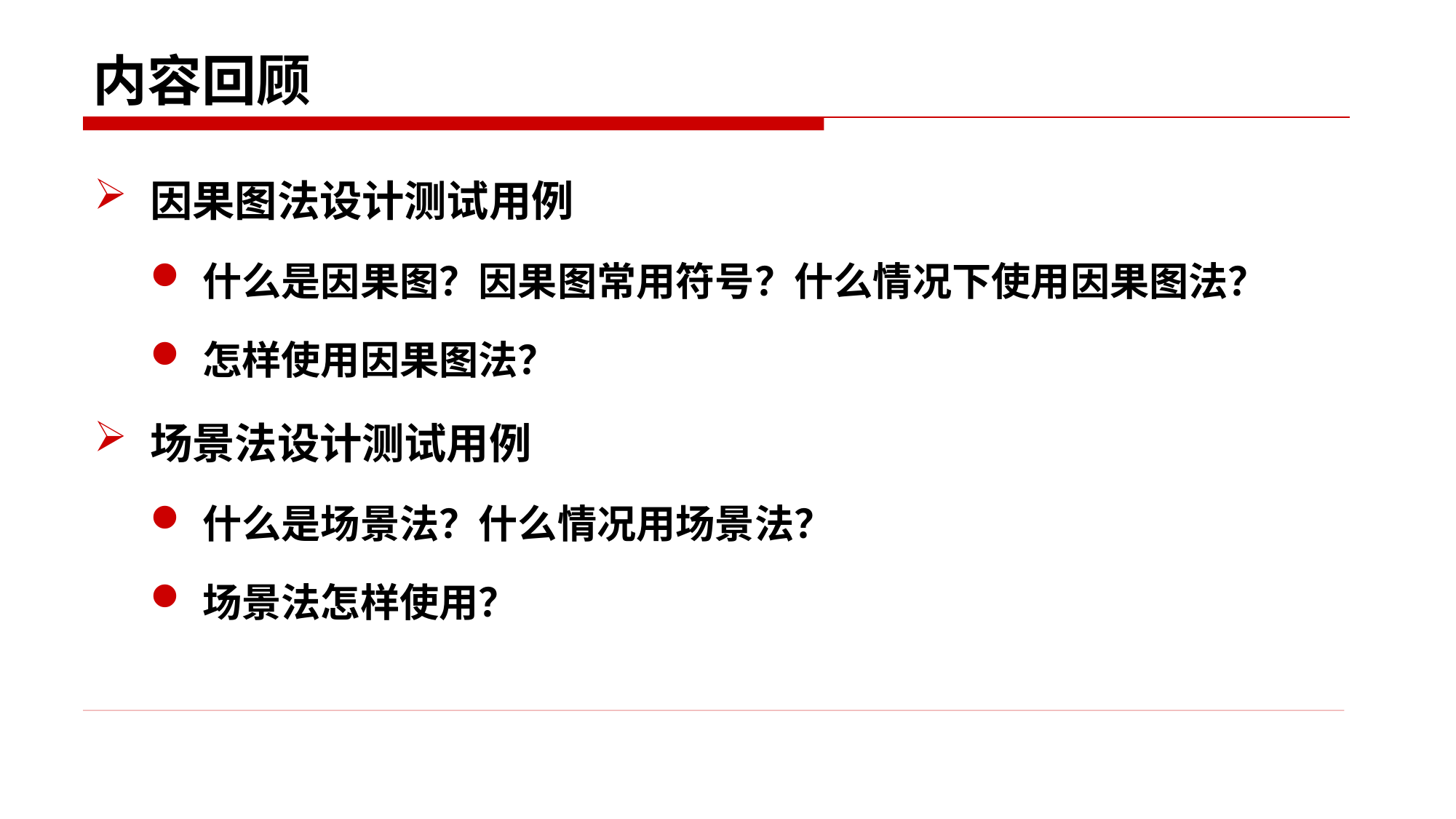

# 内容回顾
因果图法设计测试用例
什么是因果图？因果图常用符号？什么情况下使用因果图法？
怎样使用因果图法？
场景法设计测试用例
什么是场景法？什么情况用场景法？
场景法怎样使用？